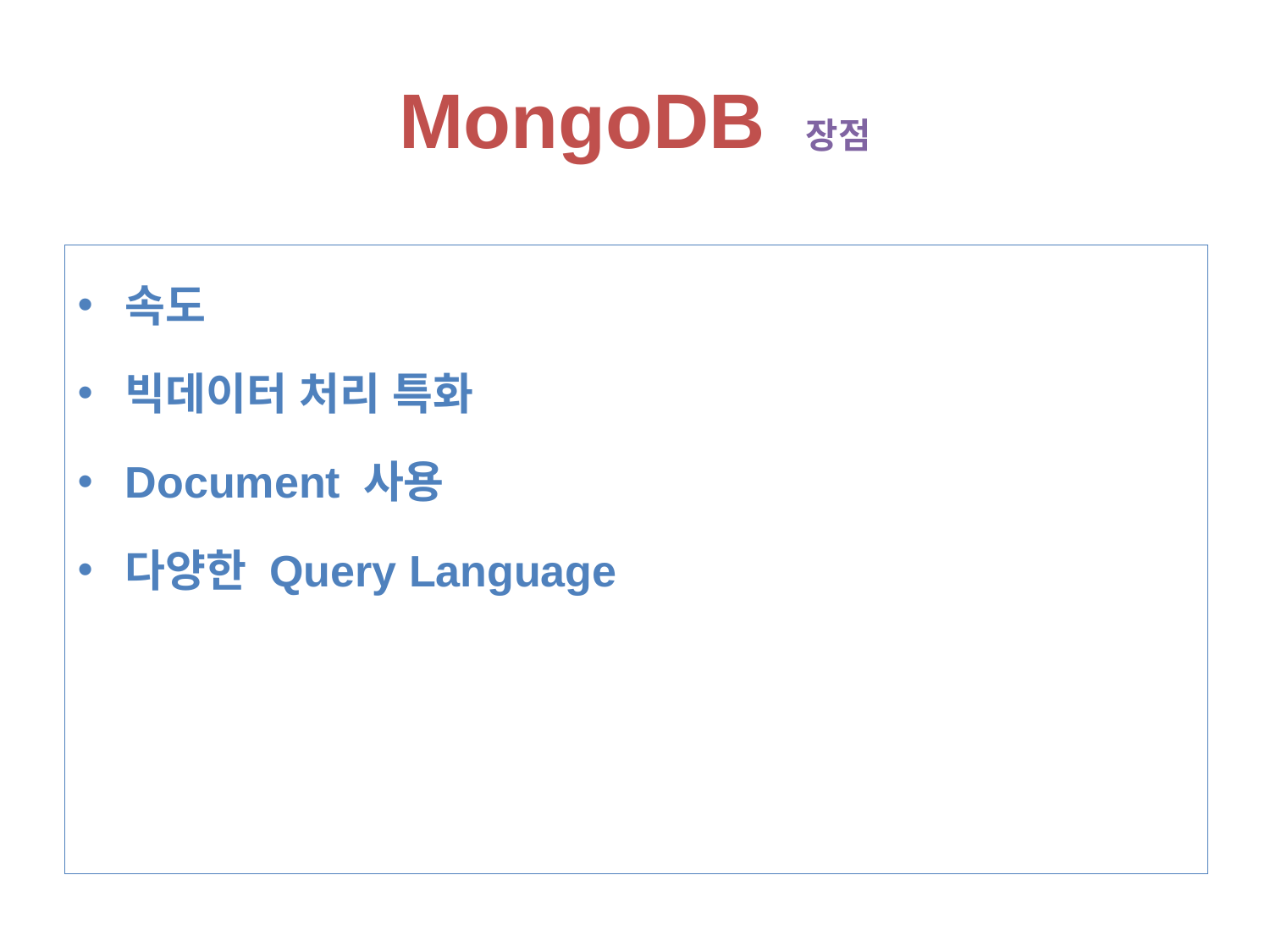

# MongoDB 장점
속도
빅데이터 처리 특화
Document 사용
다양한 Query Language